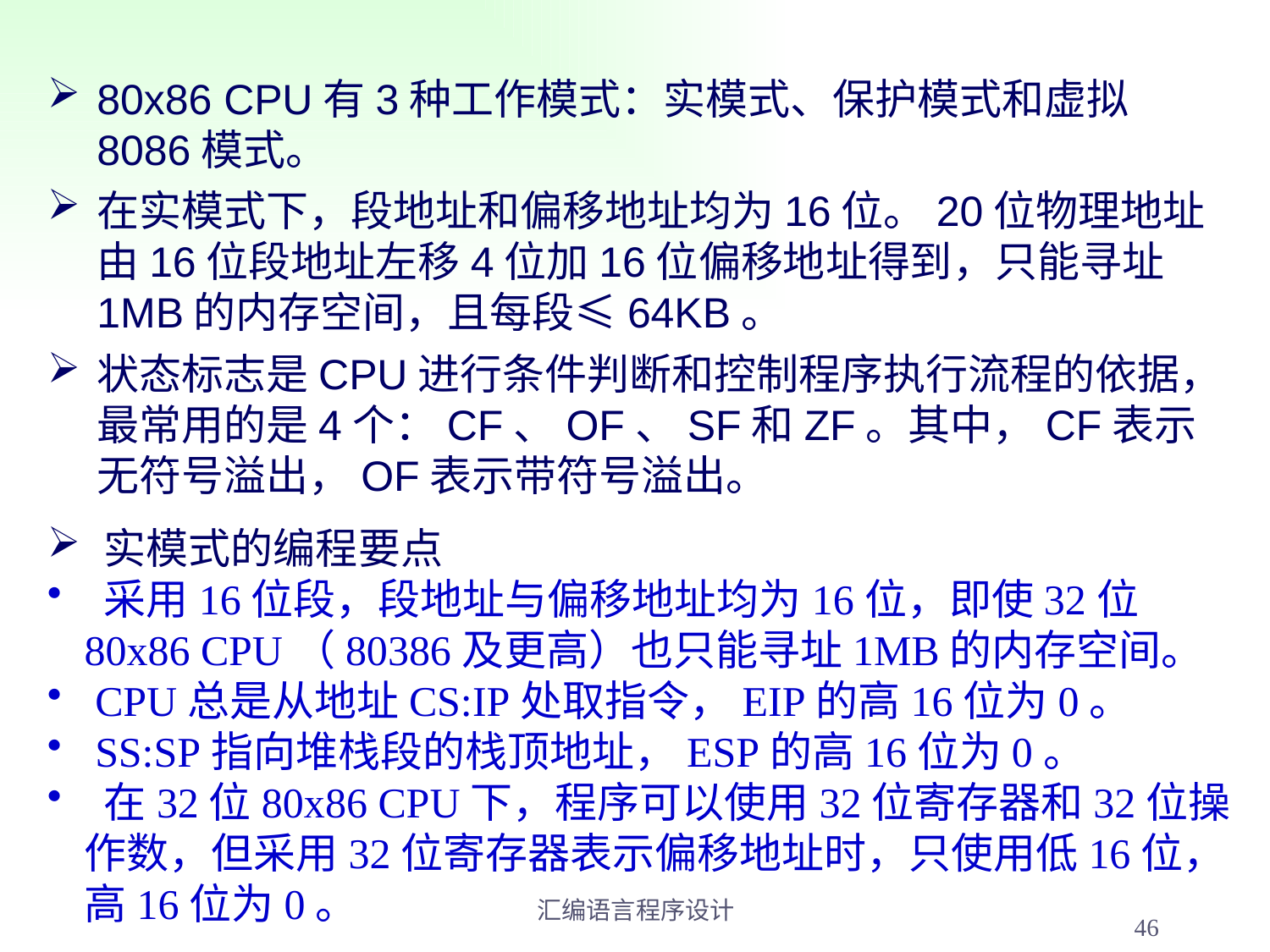

80x86 CPU有3种工作模式：实模式、保护模式和虚拟8086模式。
在实模式下，段地址和偏移地址均为16位。20位物理地址由16位段地址左移4位加16位偏移地址得到，只能寻址1MB的内存空间，且每段≤64KB。
状态标志是CPU进行条件判断和控制程序执行流程的依据，最常用的是4个：CF、OF、SF和ZF。其中，CF表示无符号溢出，OF表示带符号溢出。
 实模式的编程要点
 采用16位段，段地址与偏移地址均为16位，即使32位80x86 CPU（80386及更高）也只能寻址1MB的内存空间。
 CPU总是从地址CS:IP处取指令，EIP的高16位为0。
 SS:SP指向堆栈段的栈顶地址，ESP的高16位为0。
 在32位80x86 CPU下，程序可以使用32位寄存器和32位操作数，但采用32位寄存器表示偏移地址时，只使用低16位，高16位为0。
46
汇编语言程序设计